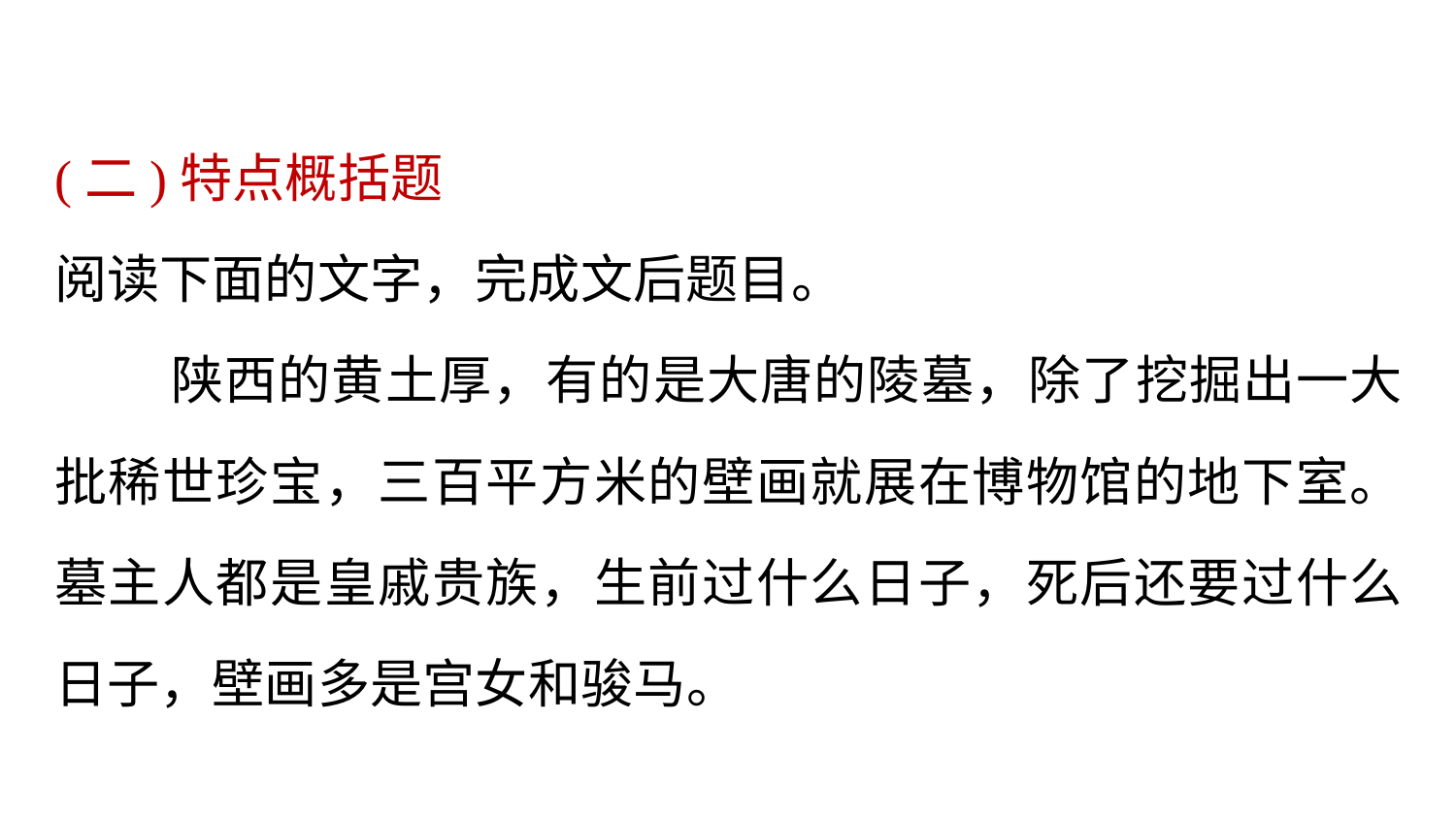

(二)特点概括题
阅读下面的文字，完成文后题目。
        陕西的黄土厚，有的是大唐的陵墓，除了挖掘出一大批稀世珍宝，三百平方米的壁画就展在博物馆的地下室。墓主人都是皇戚贵族，生前过什么日子，死后还要过什么日子，壁画多是宫女和骏马。